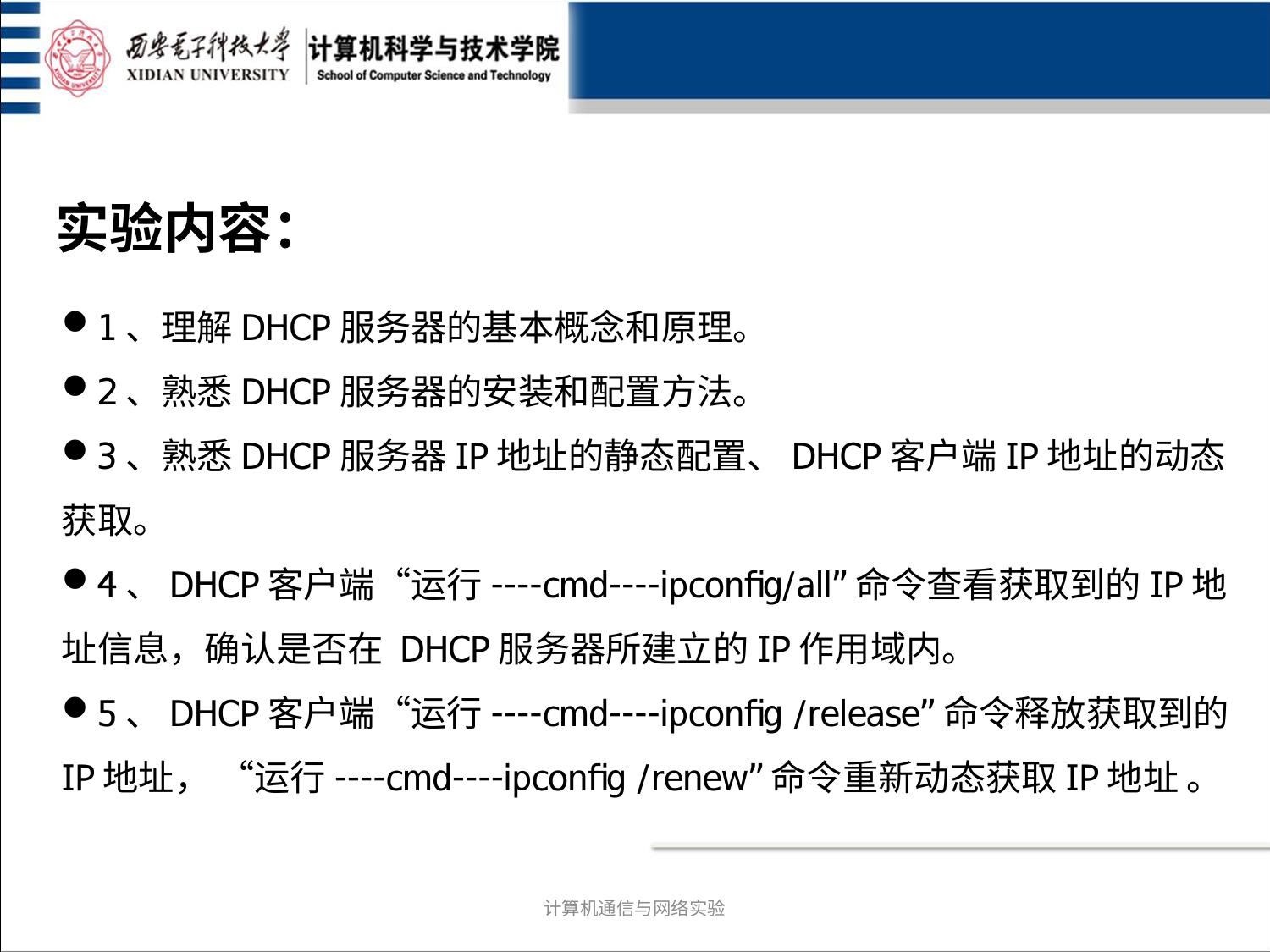

实验内容：

1、理解DHCP服务器的基本概念和原理。
2、熟悉DHCP服务器的安装和配置方法。
3、熟悉DHCP服务器IP地址的静态配置、DHCP客户端IP地址的动态获取。
4、DHCP客户端“运行----cmd----ipconfig/all”命令查看获取到的IP地址信息，确认是否在 DHCP服务器所建立的IP作用域内。
5、DHCP客户端“运行----cmd----ipconfig /release”命令释放获取到的IP地址， “运行----cmd----ipconfig /renew”命令重新动态获取IP地址 。
计算机通信与网络实验